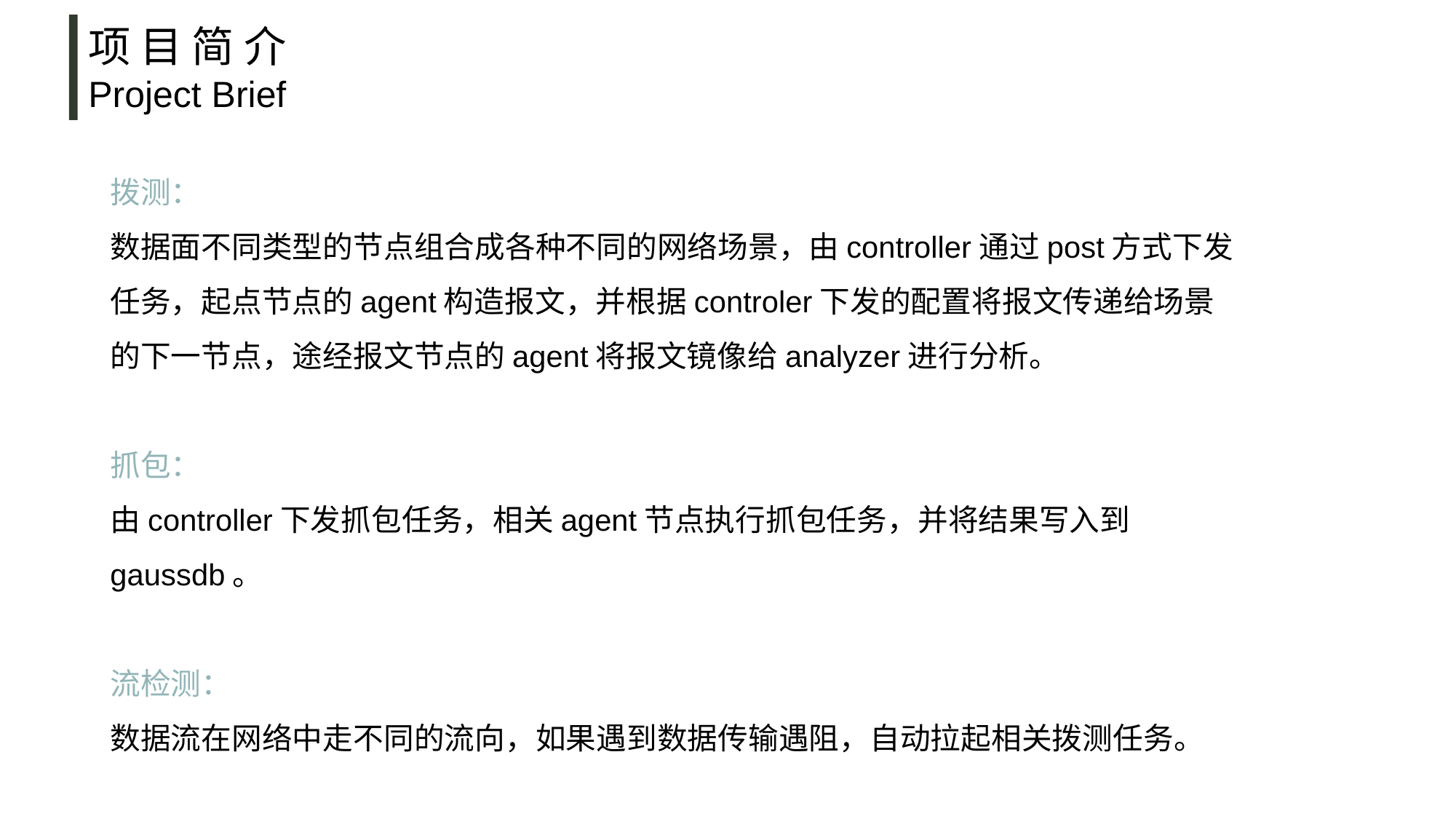

项 目 简 介
Project Brief
拨测：
数据面不同类型的节点组合成各种不同的网络场景，由controller通过post方式下发任务，起点节点的agent构造报文，并根据controler下发的配置将报文传递给场景的下一节点，途经报文节点的agent将报文镜像给analyzer进行分析。

抓包：
由controller下发抓包任务，相关agent节点执行抓包任务，并将结果写入到gaussdb。

流检测：
数据流在网络中走不同的流向，如果遇到数据传输遇阻，自动拉起相关拨测任务。